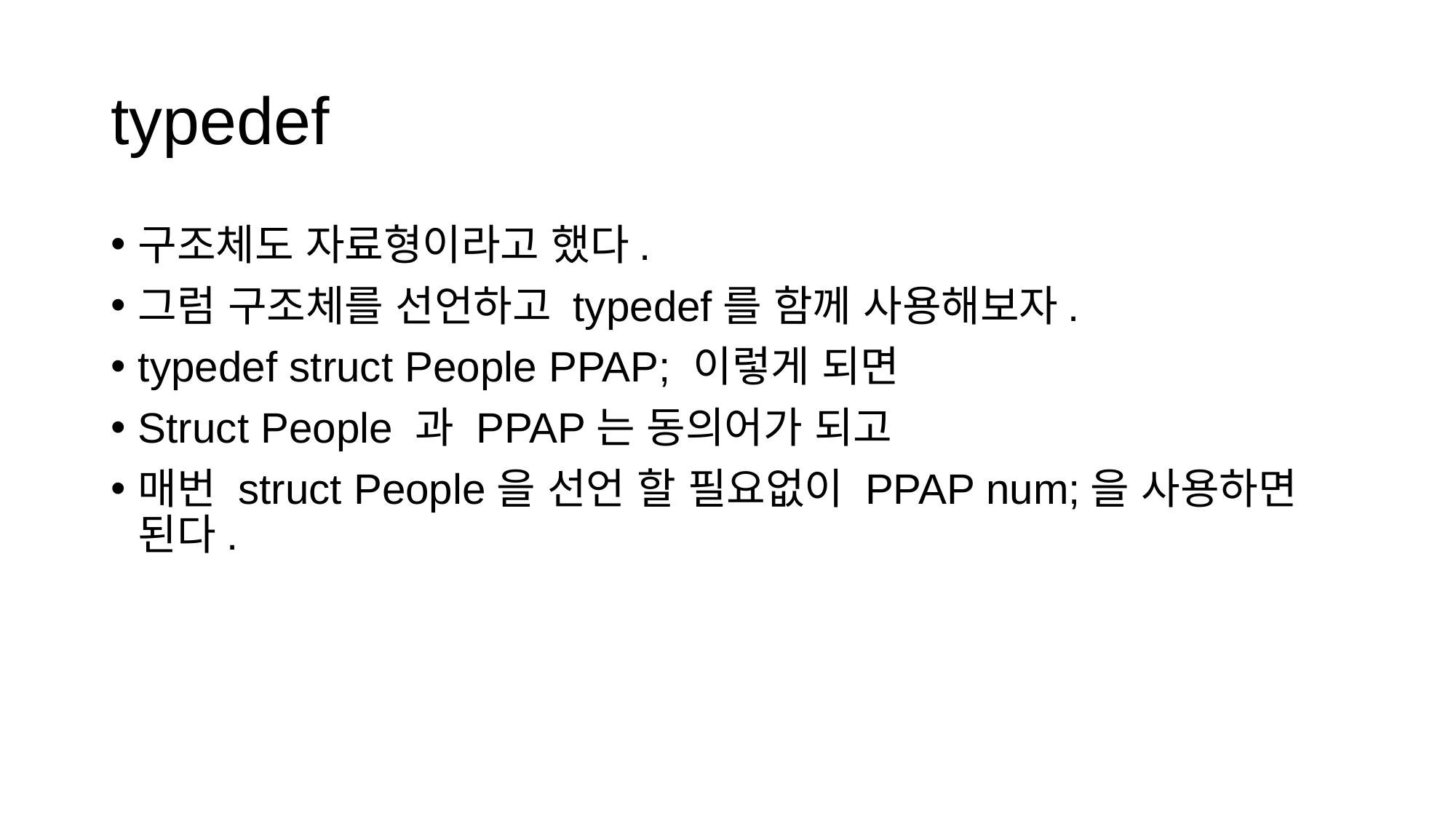

# typedef
구조체도 자료형이라고 했다.
그럼 구조체를 선언하고 typedef를 함께 사용해보자.
typedef struct People PPAP; 이렇게 되면
Struct People 과 PPAP는 동의어가 되고
매번 struct People을 선언 할 필요없이 PPAP num;을 사용하면 된다.